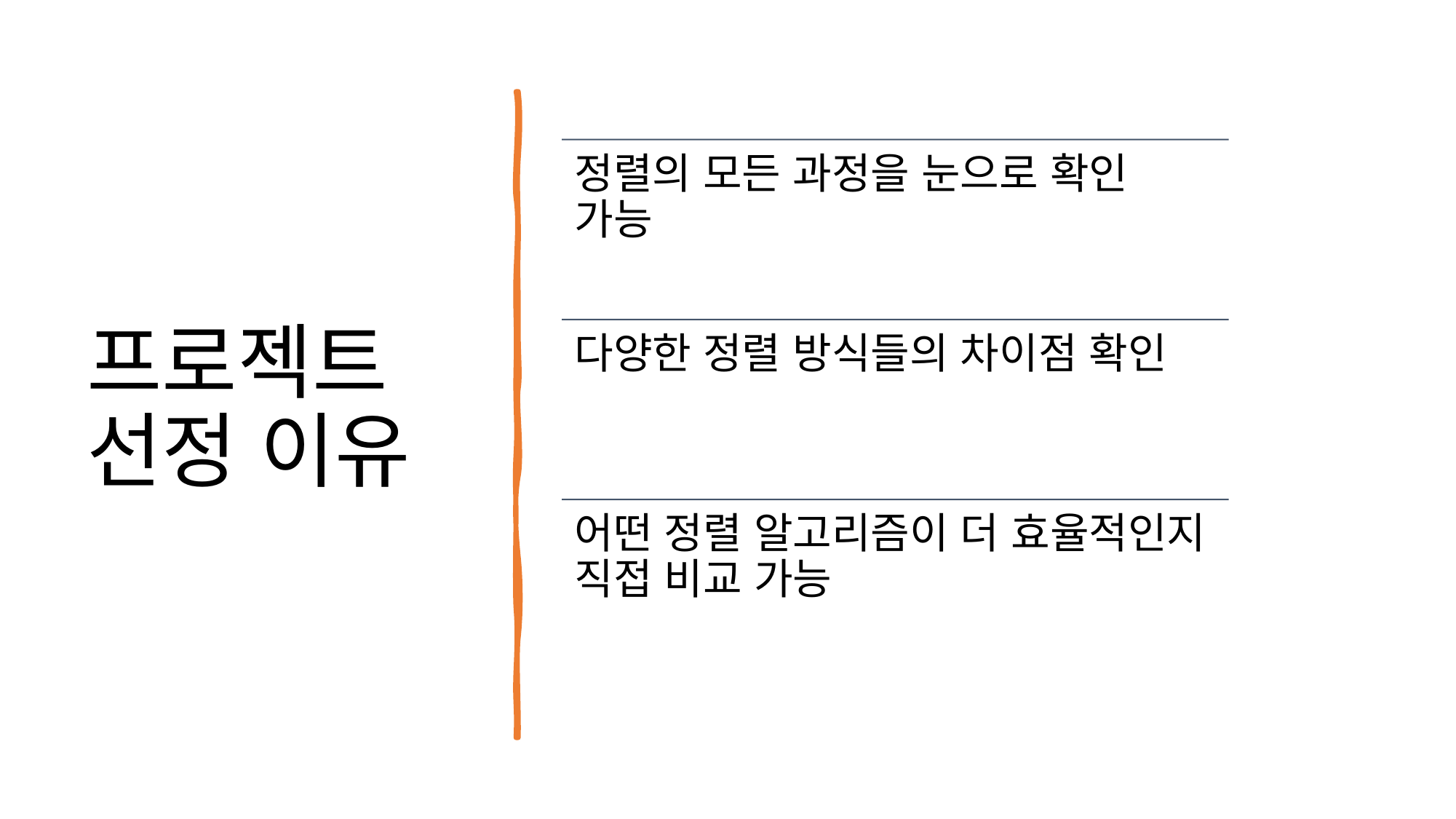

# 프로젝트 선정 이유
정렬의 모든 과정을 눈으로 확인 가능
다양한 정렬 방식들의 차이점 확인
어떤 정렬 알고리즘이 더 효율적인지 직접 비교 가능